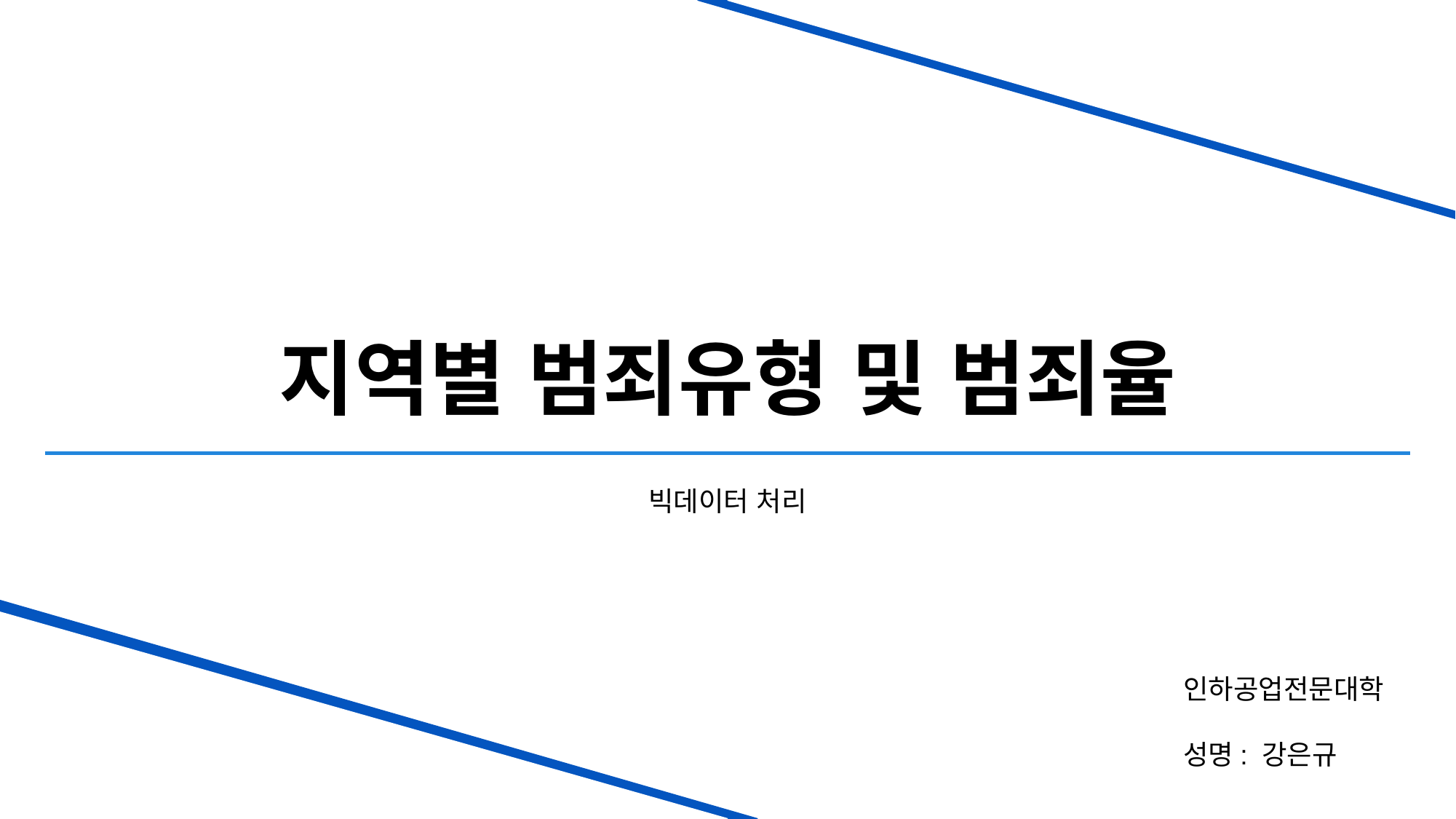

지역별 범죄유형 및 범죄율

빅데이터 처리

인하공업전문대학

성명: 강은규